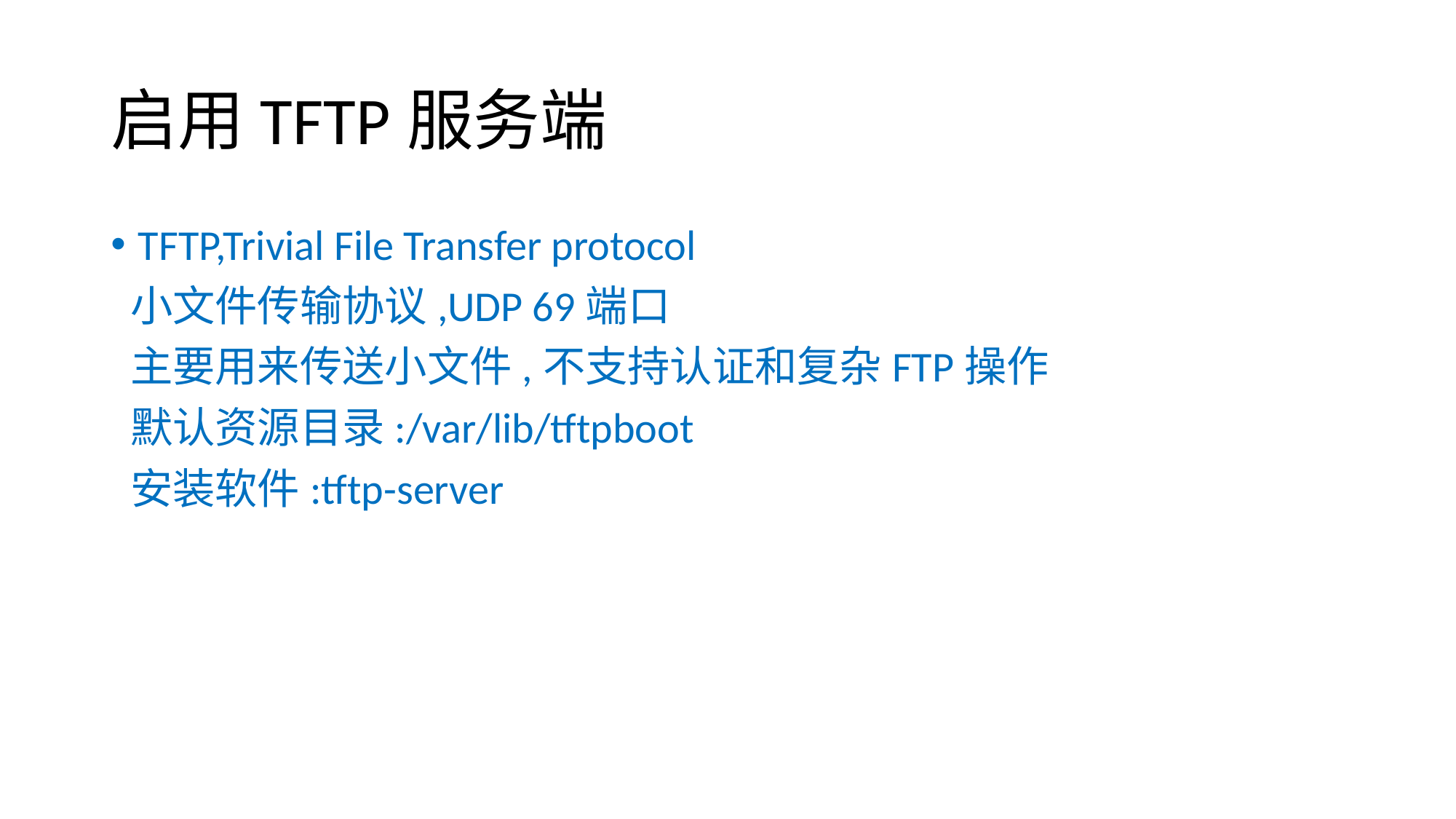

# 启用TFTP服务端
TFTP,Trivial File Transfer protocol
 小文件传输协议,UDP 69端口
 主要用来传送小文件,不支持认证和复杂FTP操作
 默认资源目录:/var/lib/tftpboot
 安装软件:tftp-server